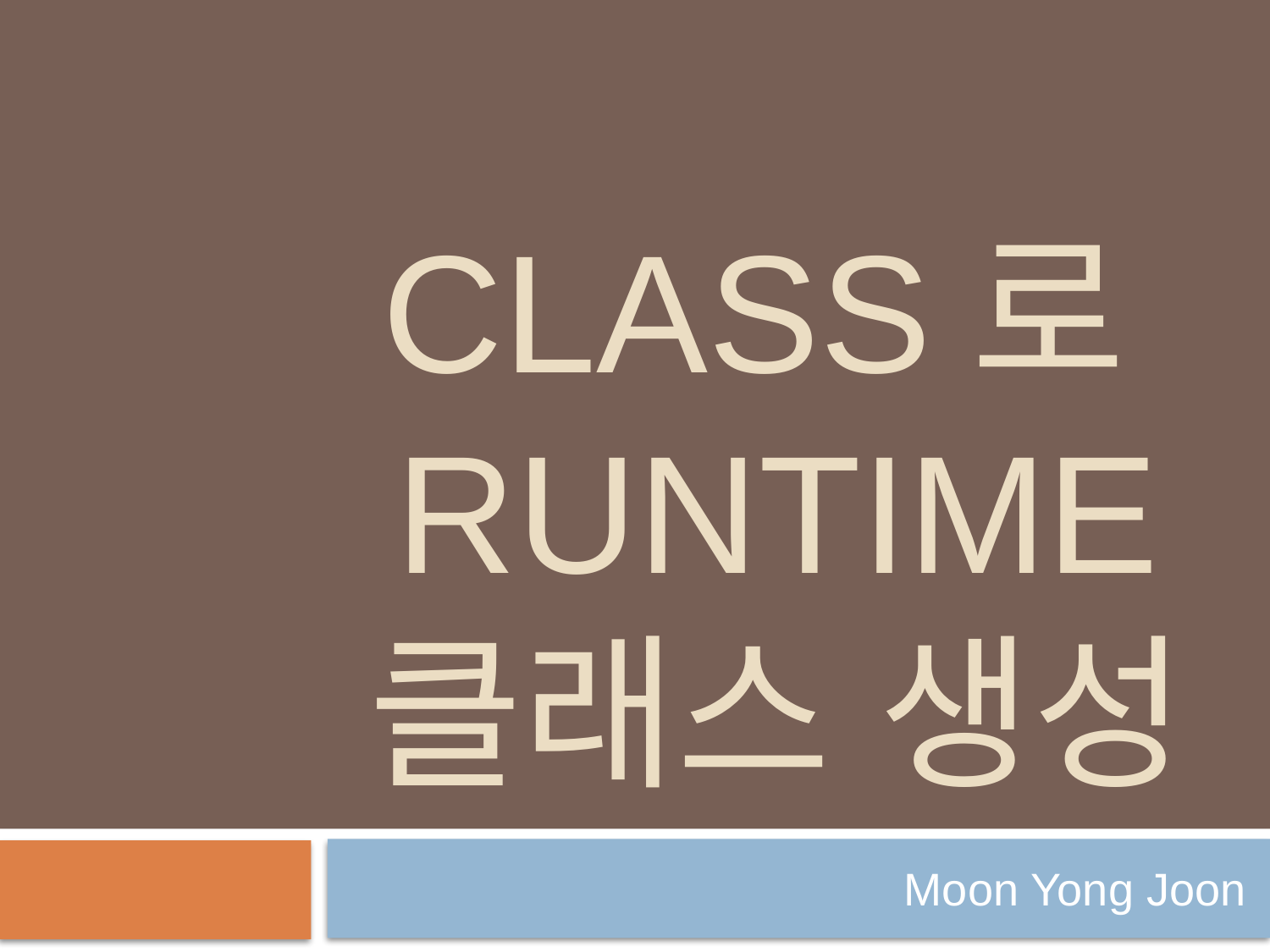

# Class로 Runtime 클래스 생성
Moon Yong Joon